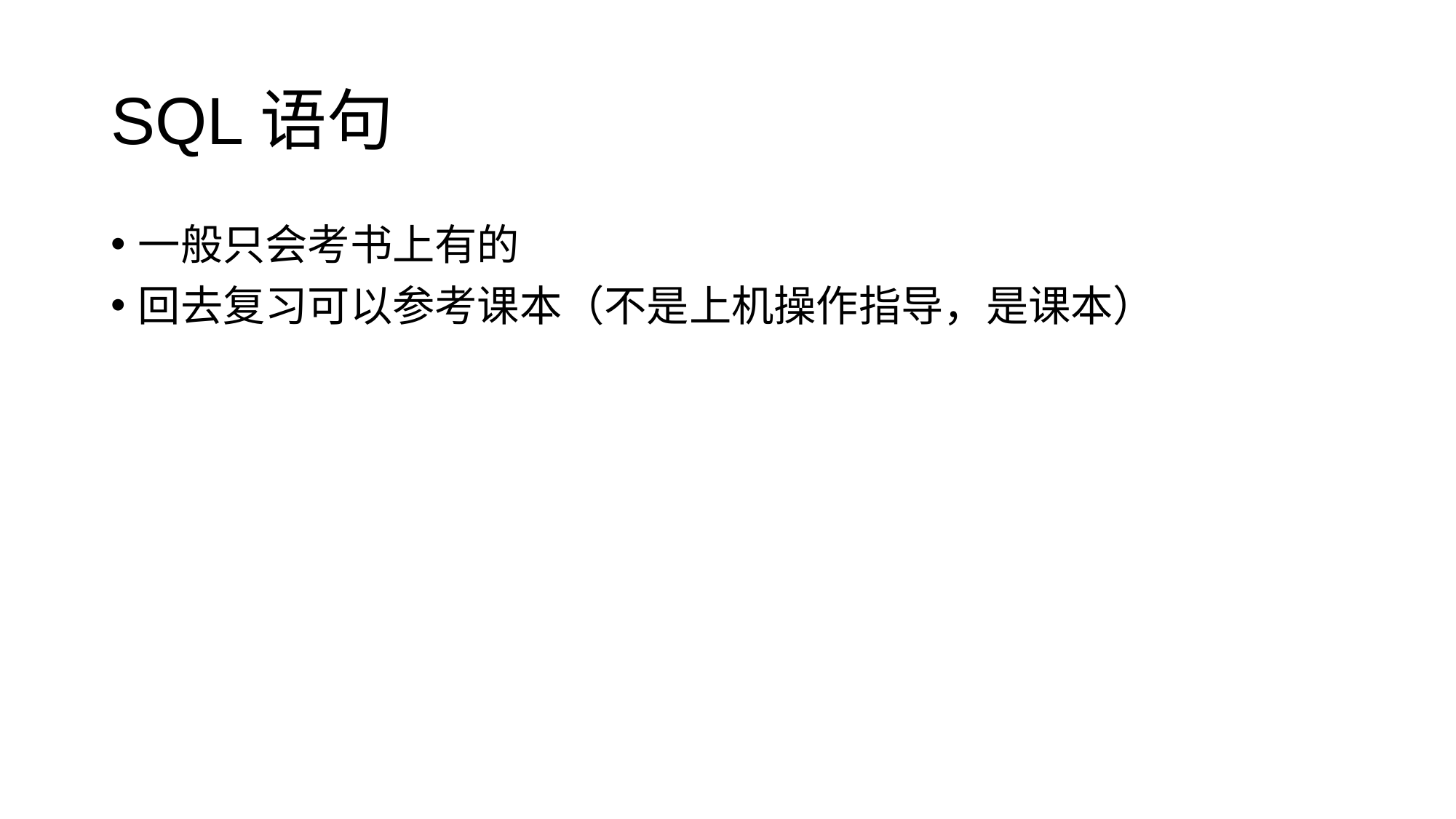

# SQL语句
一般只会考书上有的
回去复习可以参考课本（不是上机操作指导，是课本）